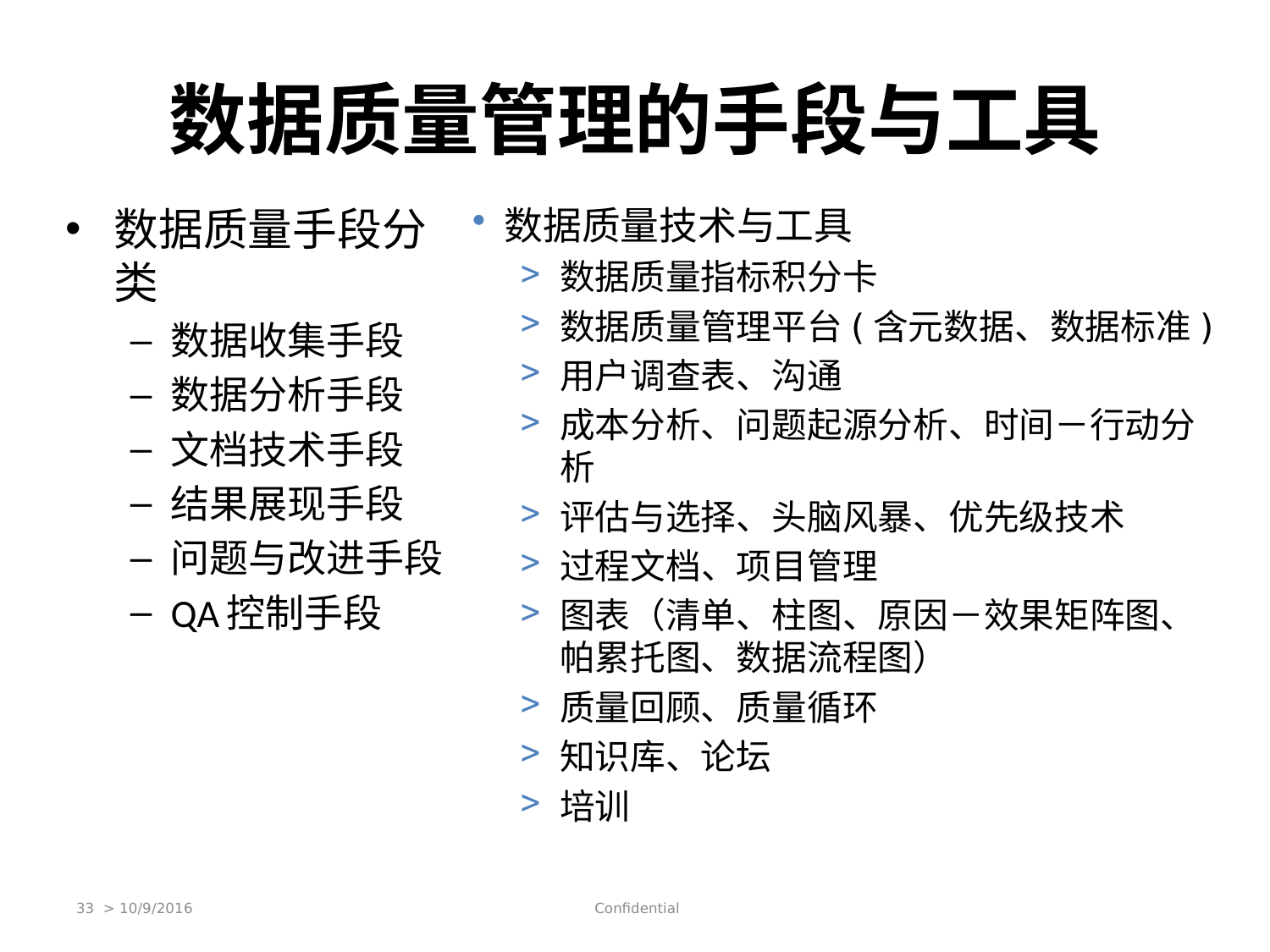

# 数据质量管理的手段与工具
数据质量手段分类
数据收集手段
数据分析手段
文档技术手段
结果展现手段
问题与改进手段
QA控制手段
数据质量技术与工具
数据质量指标积分卡
数据质量管理平台(含元数据、数据标准)
用户调查表、沟通
成本分析、问题起源分析、时间－行动分析
评估与选择、头脑风暴、优先级技术
过程文档、项目管理
图表（清单、柱图、原因－效果矩阵图、帕累托图、数据流程图）
质量回顾、质量循环
知识库、论坛
培训
33  > 10/9/2016
 Confidential